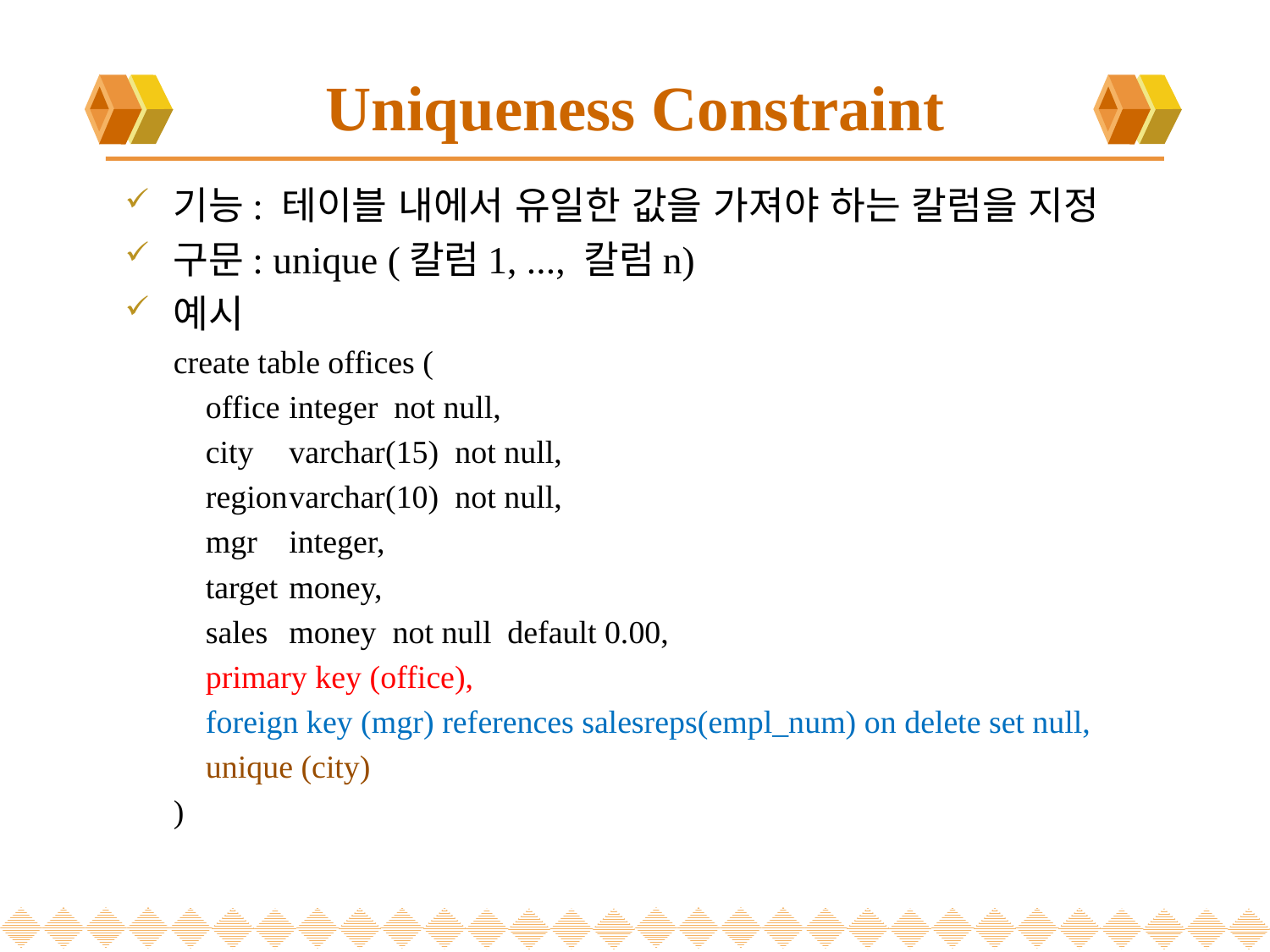

# Uniqueness Constraint
기능: 테이블 내에서 유일한 값을 가져야 하는 칼럼을 지정
구문: unique (칼럼1, ..., 칼럼n)
예시
create table offices (
    office	integer  not null,
    city	varchar(15)  not null,
    region	varchar(10)  not null,
    mgr	integer,
    target	money,
    sales	money  not null  default 0.00,
    primary key (office),
    foreign key (mgr) references salesreps(empl_num) on delete set null,
    unique (city)
)